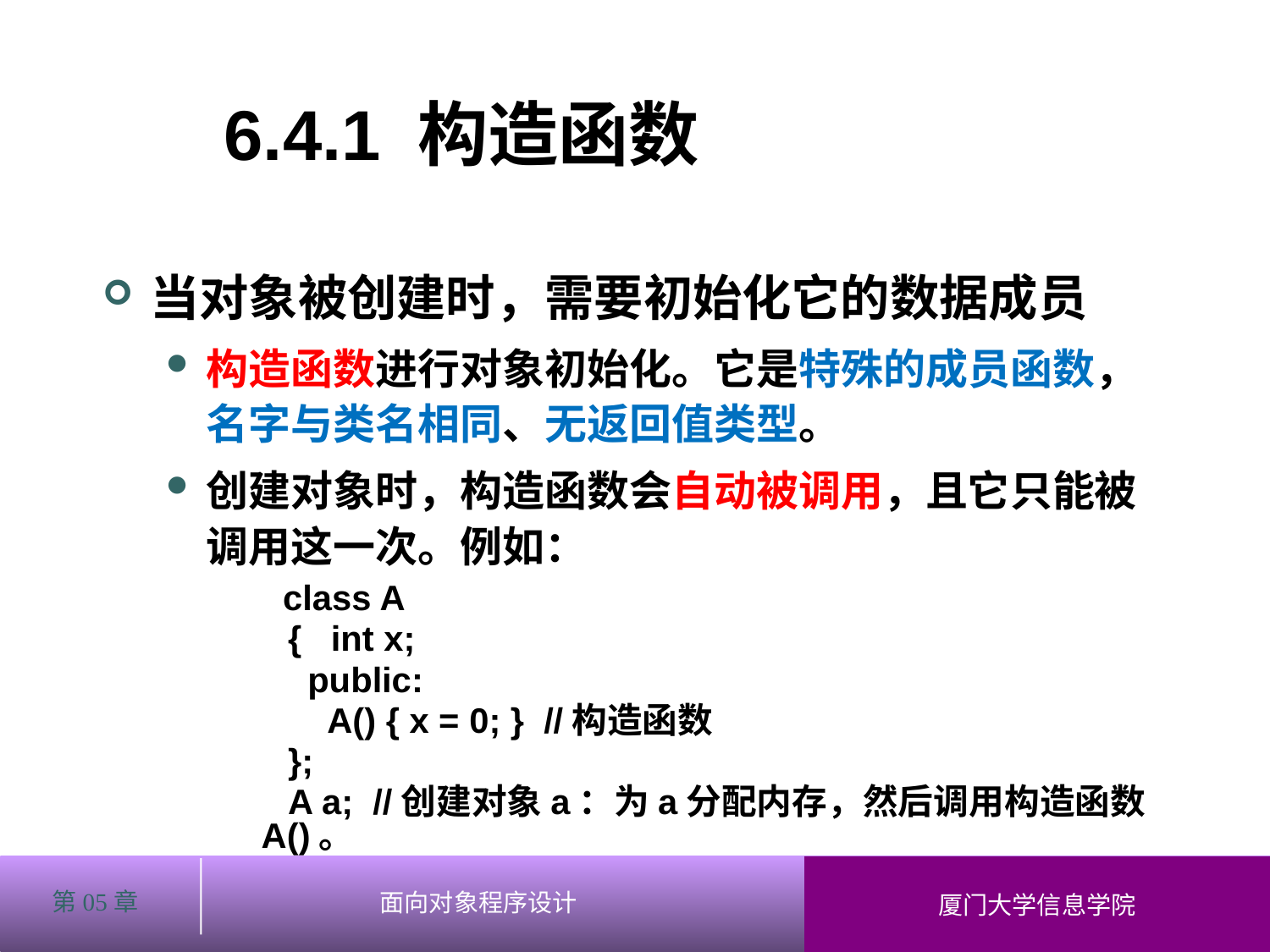

6.4.1 构造函数
当对象被创建时，需要初始化它的数据成员
构造函数进行对象初始化。它是特殊的成员函数，名字与类名相同、无返回值类型。
创建对象时，构造函数会自动被调用，且它只能被调用这一次。例如：
            class A
      {   int x;
        public:
          A() { x = 0; }  //构造函数
      };
      A a;  //创建对象a：为a分配内存，然后调用构造函数A()。
13